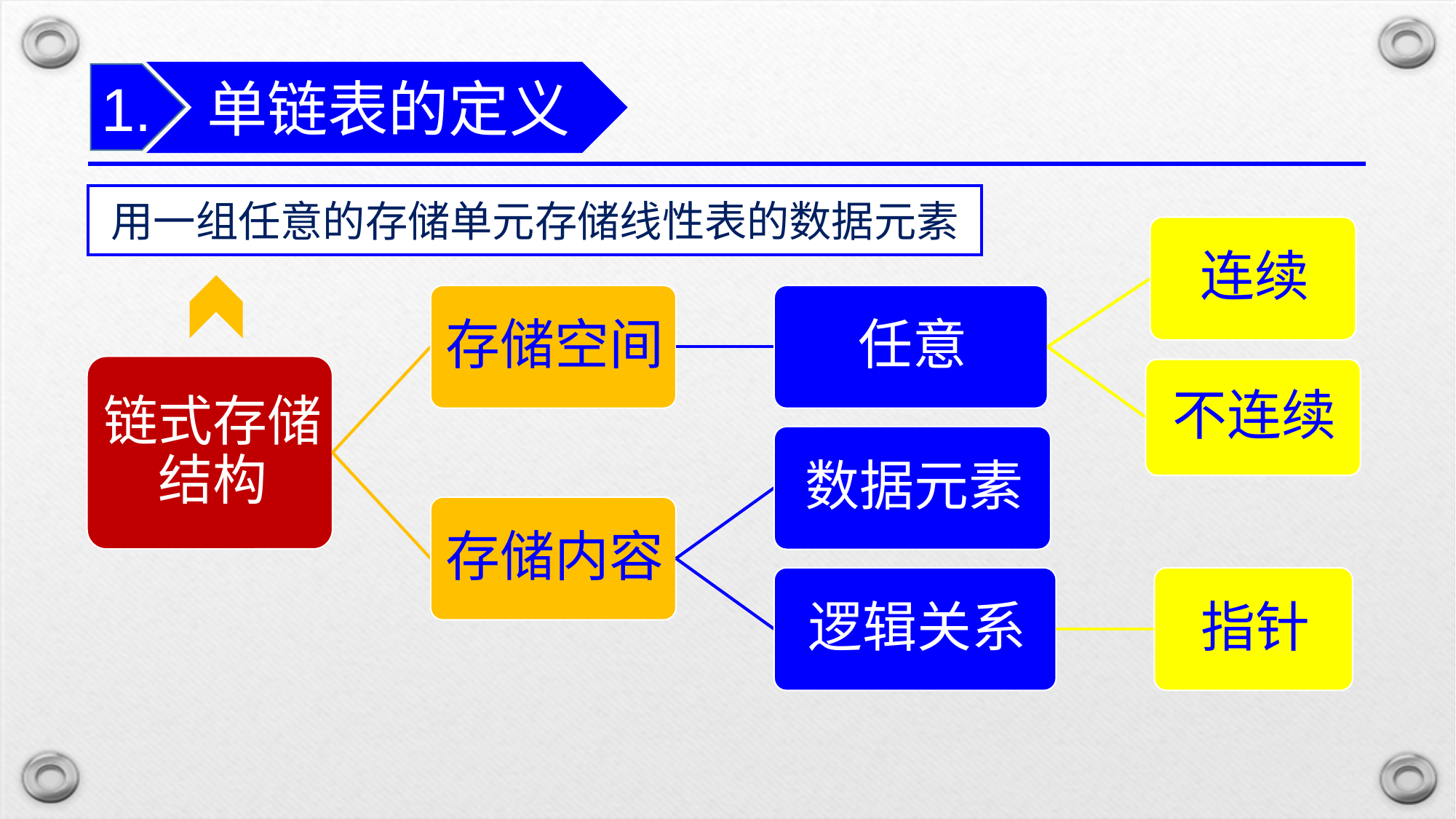

单链表的定义

1.
链式存储结构

存储空间

任意

连续

不连续

存储内容

数据元素

逻辑关系

指针
用一组任意的存储单元存储线性表的数据元素